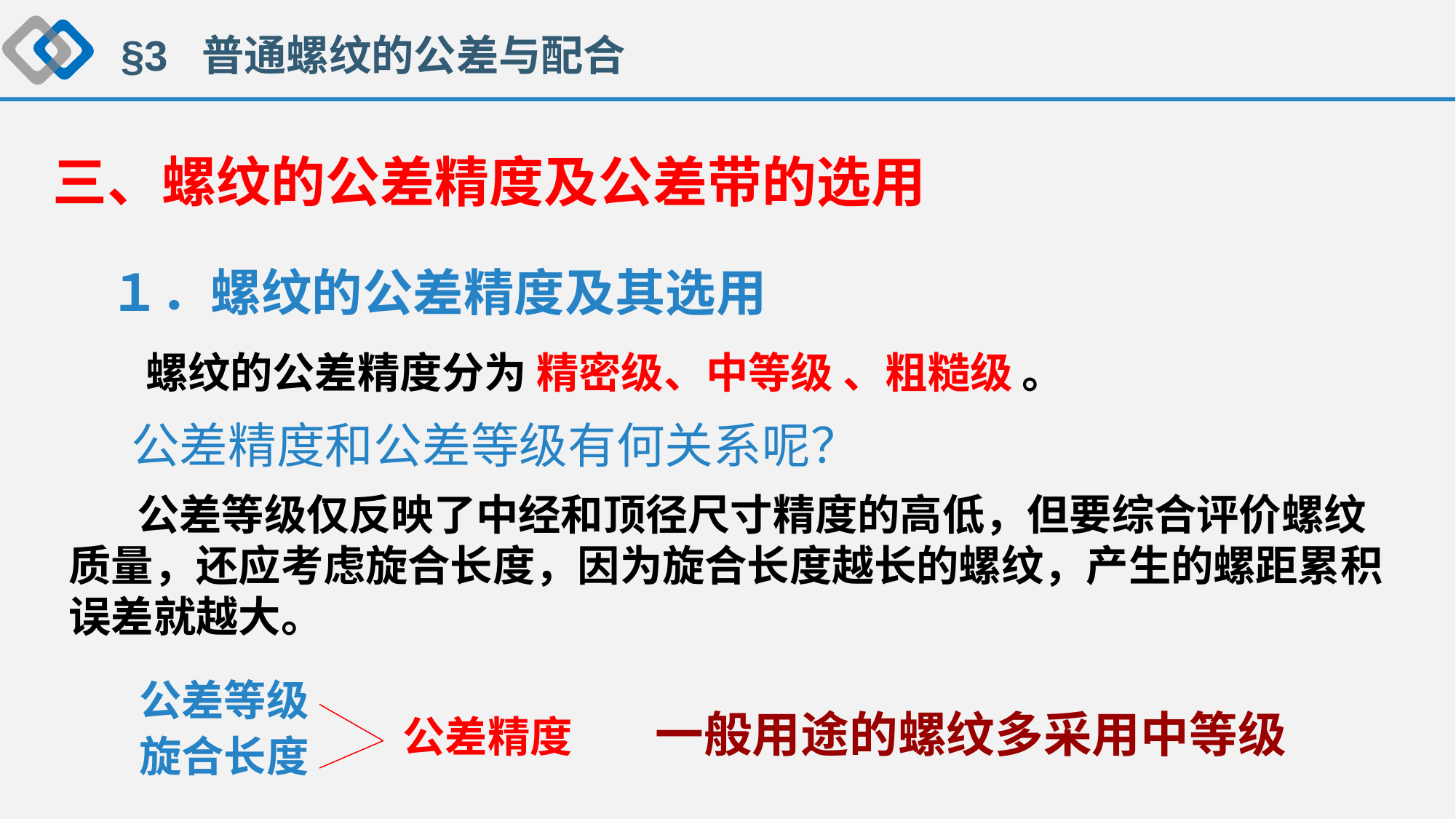

§3  普通螺纹的公差与配合
三、螺纹的公差精度及公差带的选用
１．螺纹的公差精度及其选用
     螺纹的公差精度分为 精密级、中等级 、粗糙级 。
公差精度和公差等级有何关系呢？
      公差等级仅反映了中经和顶径尺寸精度的高低，但要综合评价螺纹质量，还应考虑旋合长度，因为旋合长度越长的螺纹，产生的螺距累积误差就越大。
公差等级
旋合长度

公差精度

一般用途的螺纹多采用中等级